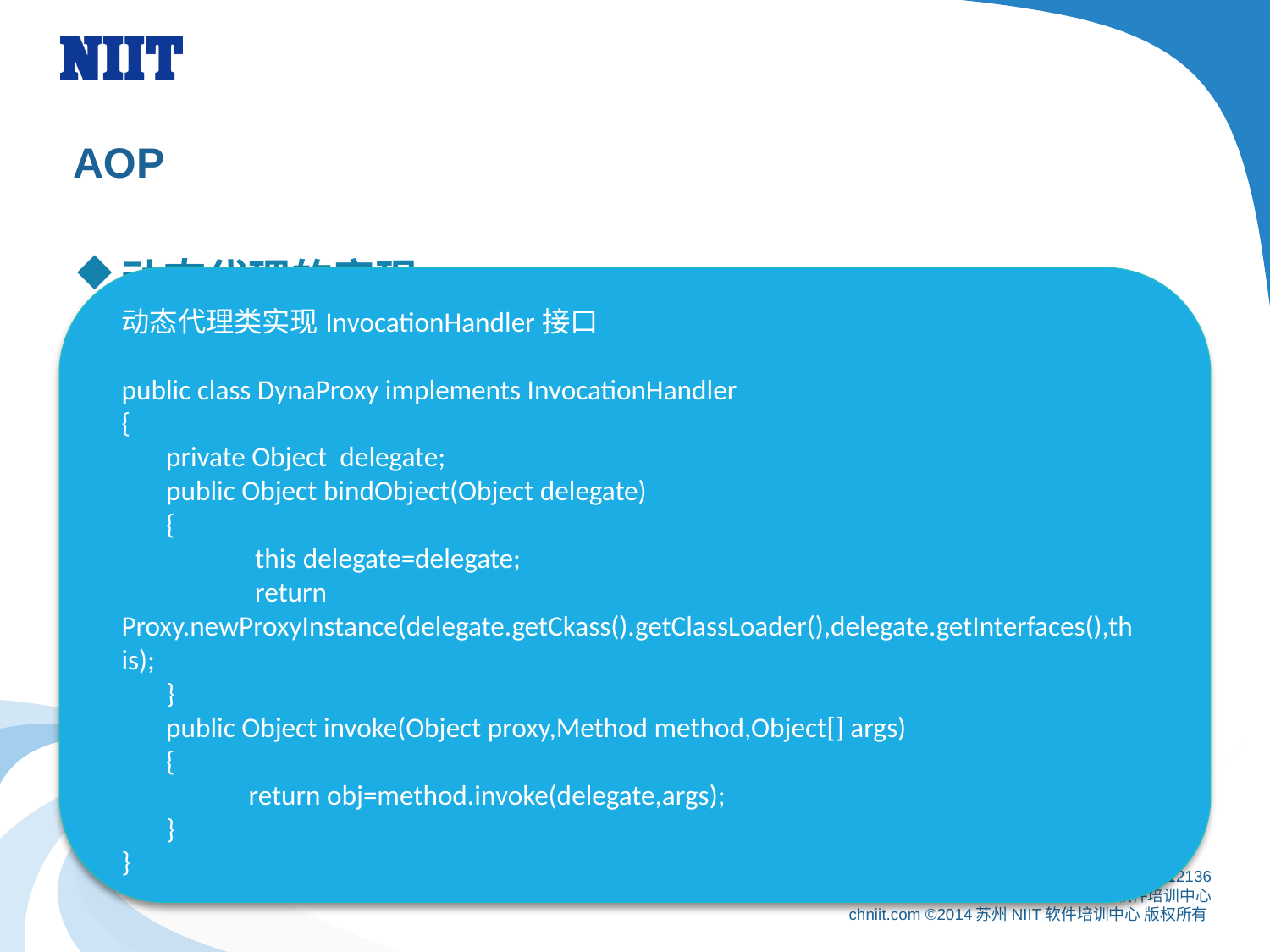

# AOP
动态代理的实现

动态代理类实现InvocationHandler接口

public class DynaProxy implements InvocationHandler
{
       private Object  delegate;
       public Object bindObject(Object delegate)
       {
	 this delegate=delegate;
    	 return         Proxy.newProxyInstance(delegate.getCkass().getClassLoader(),delegate.getInterfaces(),this);
       }
       public Object invoke(Object proxy,Method method,Object[] args)
       {
	return obj=method.invoke(delegate,args);
       }
}